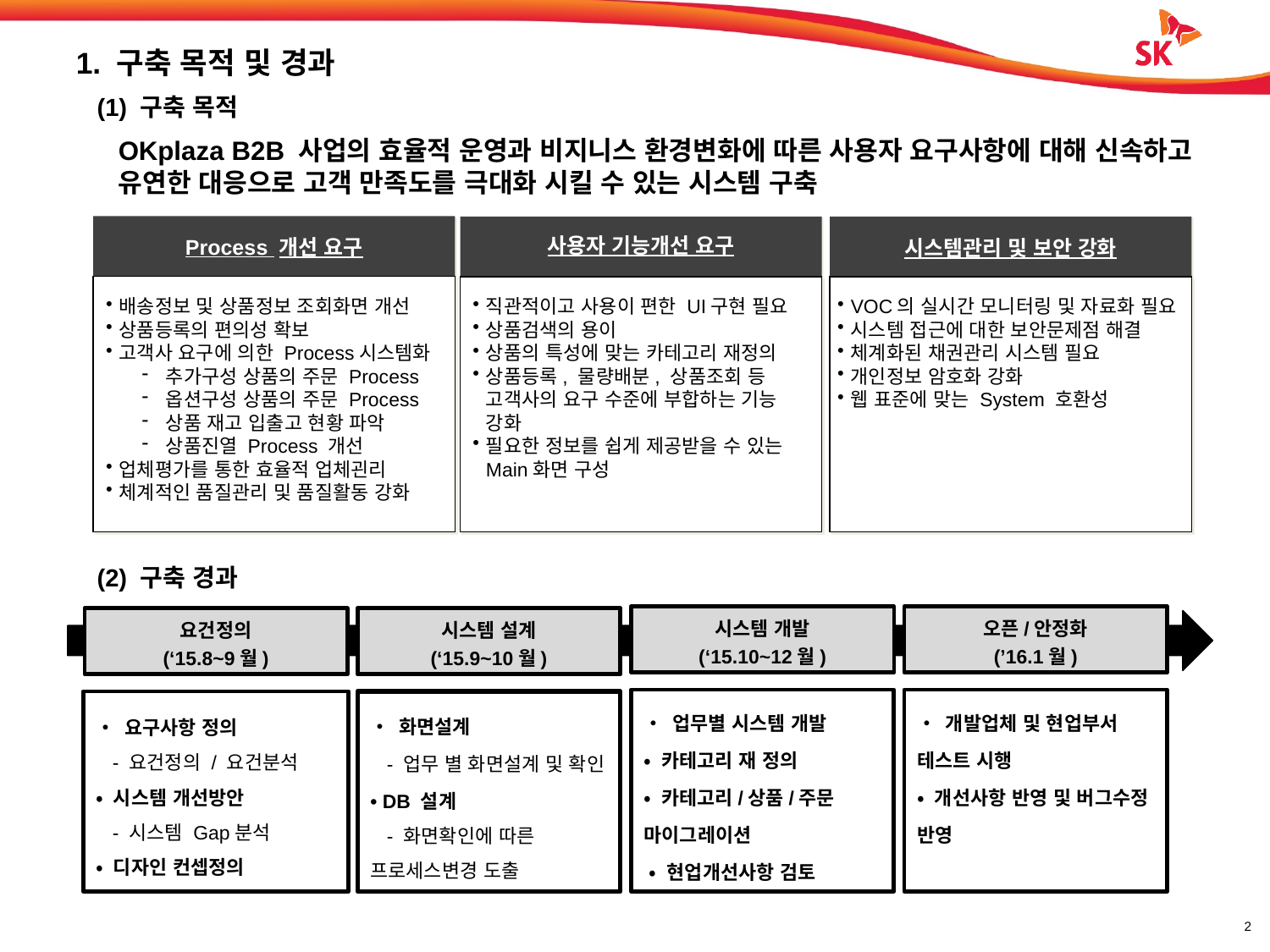

# 1. 구축 목적 및 경과
(1) 구축 목적
OKplaza B2B 사업의 효율적 운영과 비지니스 환경변화에 따른 사용자 요구사항에 대해 신속하고 유연한 대응으로 고객 만족도를 극대화 시킬 수 있는 시스템 구축
Process 개선 요구
사용자 기능개선 요구
시스템관리 및 보안 강화

배송정보 및 상품정보 조회화면 개선
상품등록의 편의성 확보
고객사 요구에 의한 Process시스템화
추가구성 상품의 주문 Process
옵션구성 상품의 주문 Process
상품 재고 입출고 현황 파악
상품진열 Process 개선
업체평가를 통한 효율적 업체괸리
체계적인 품질관리 및 품질활동 강화

직관적이고 사용이 편한 UI구현 필요
상품검색의 용이
상품의 특성에 맞는 카테고리 재정의
상품등록, 물량배분, 상품조회 등 고객사의 요구 수준에 부합하는 기능 강화
필요한 정보를 쉽게 제공받을 수 있는 Main화면 구성
VOC의 실시간 모니터링 및 자료화 필요
시스템 접근에 대한 보안문제점 해결
체계화된 채권관리 시스템 필요
개인정보 암호화 강화
웹 표준에 맞는 System 호환성
(2) 구축 경과
시스템 개발
(‘15.10~12월)
오픈/안정화
(’16.1월)
요건정의
(‘15.8~9월)
시스템 설계
(‘15.9~10월)

• 업무별 시스템 개발
• 카테고리 재 정의
• 카테고리/상품/주문 마이그레이션
 • 현업개선사항 검토
• 개발업체 및 현업부서 테스트 시행
• 개선사항 반영 및 버그수정 반영

• 요구사항 정의
   - 요건정의 / 요건분석
• 시스템 개선방안
   - 시스템 Gap분석
• 디자인 컨셉정의
• 화면설계
   - 업무 별 화면설계 및 확인
• DB 설계
   - 화면확인에 따른 프로세스변경 도출